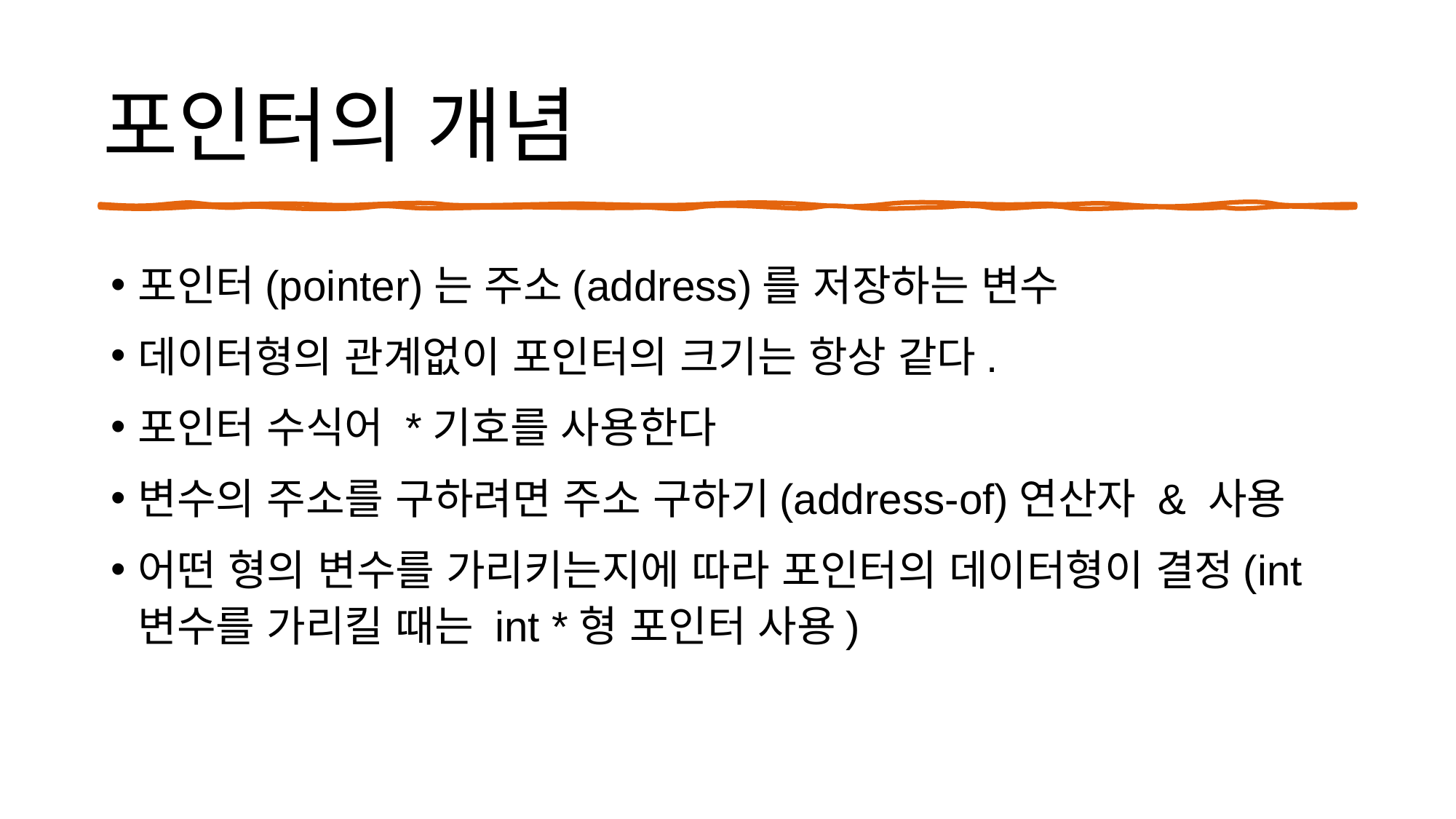

# 포인터의 개념
포인터(pointer)는 주소(address)를 저장하는 변수
데이터형의 관계없이 포인터의 크기는 항상 같다.
포인터 수식어 *기호를 사용한다
변수의 주소를 구하려면 주소 구하기(address-of)연산자 & 사용
어떤 형의 변수를 가리키는지에 따라 포인터의 데이터형이 결정(int 변수를 가리킬 때는 int *형 포인터 사용)